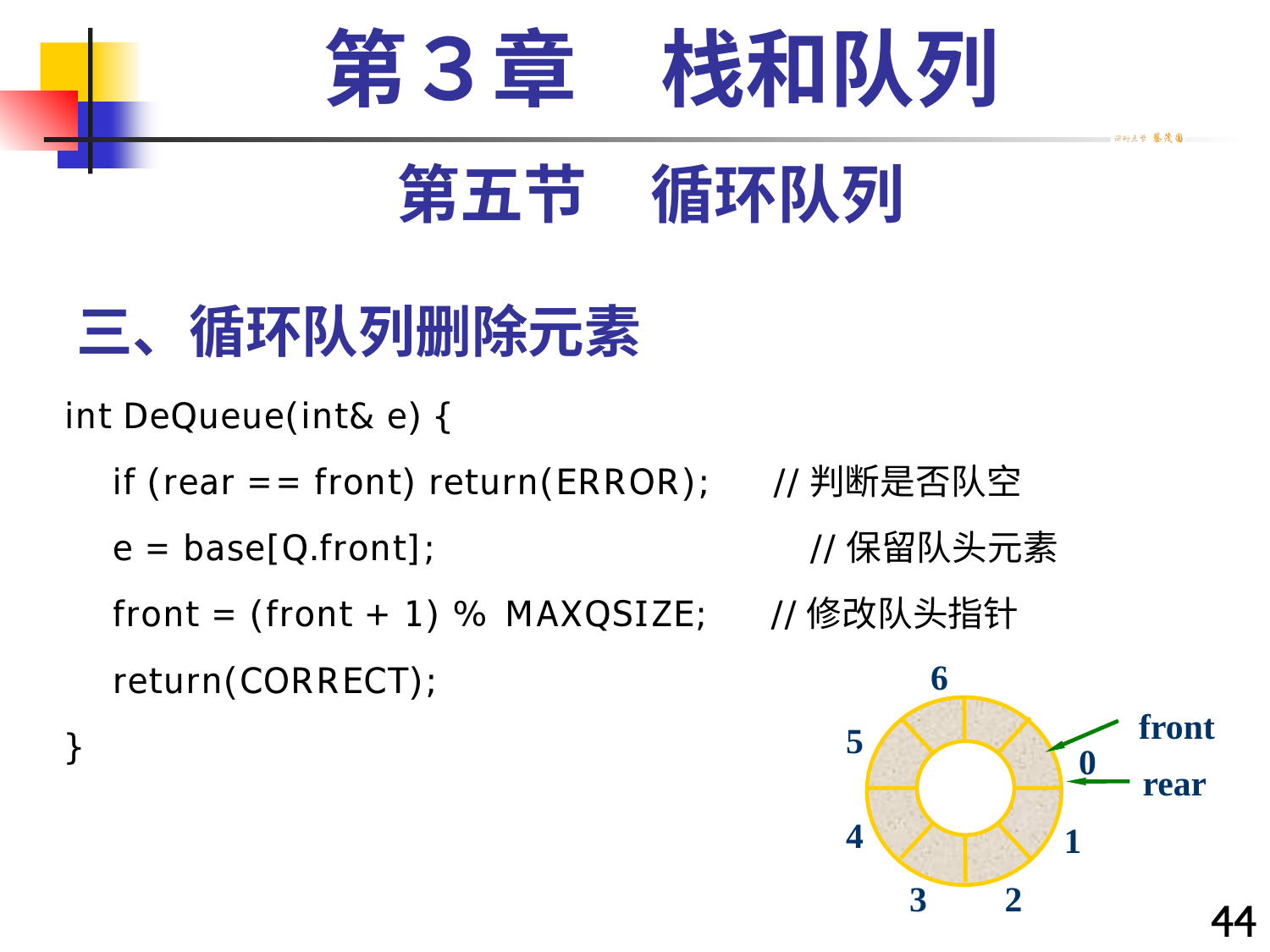

第３章　栈和队列
第五节　循环队列
# 三、循环队列删除元素
int DeQueue(int& e) {
	if (rear == front) return(ERROR);      //判断是否队空
	e = base[Q.front];                                    //保留队头元素
	front = (front + 1) % MAXQSIZE;      //修改队头指针
	return(CORRECT);
}
6
C

front

5

0

rear

4
1

3
2
44